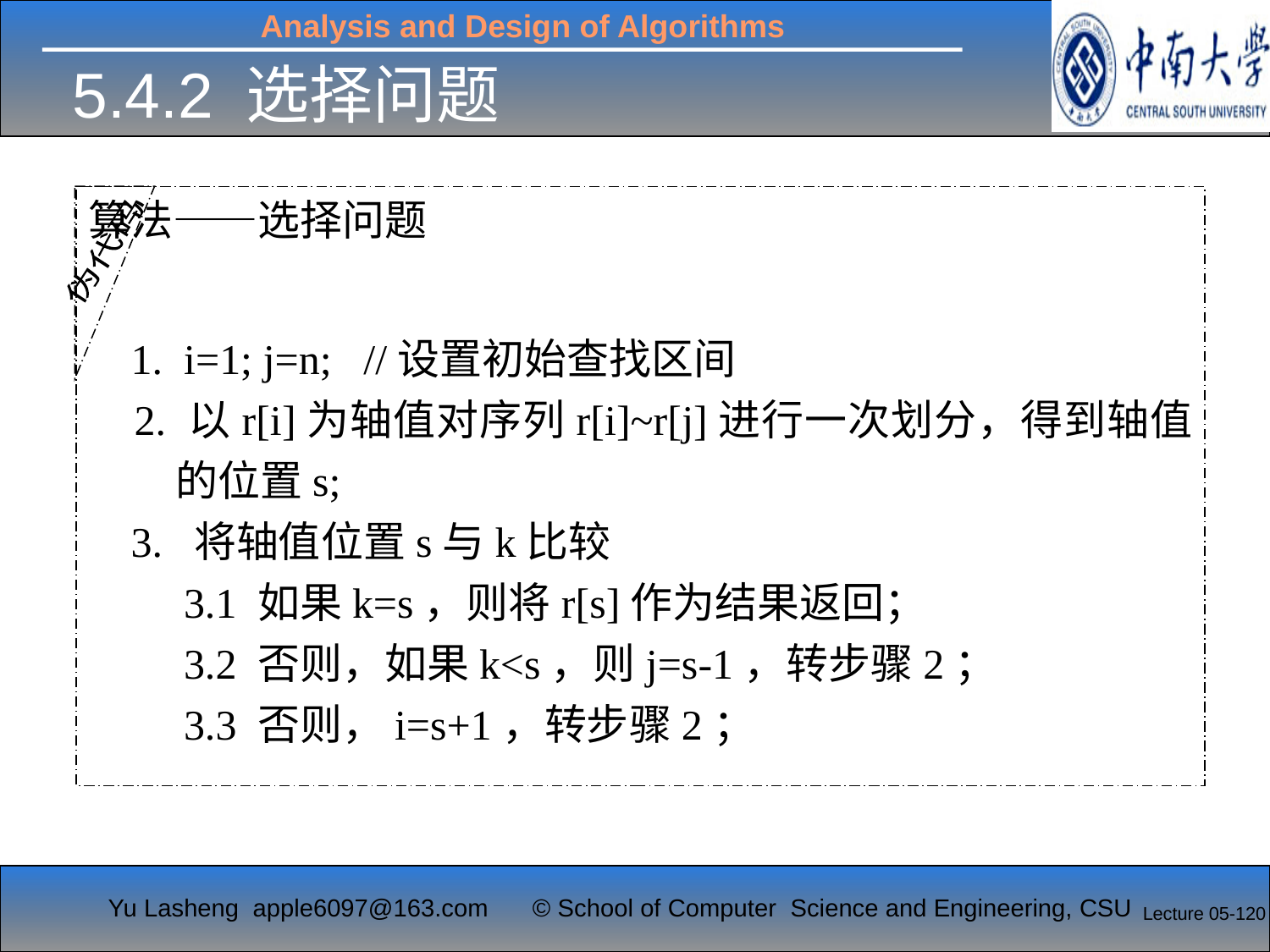

# 5.4.2 选择问题

伪代码
算法——选择问题

    1.  i=1; j=n;   //设置初始查找区间
    2. 以r[i]为轴值对序列r[i]~r[j]进行一次划分，得到轴值的位置s;
    3.  将轴值位置s与k比较
         3.1 如果k=s，则将r[s]作为结果返回；
         3.2 否则，如果k<s，则j=s-1，转步骤2；
         3.3 否则，i=s+1，转步骤2；
Lecture 05-120